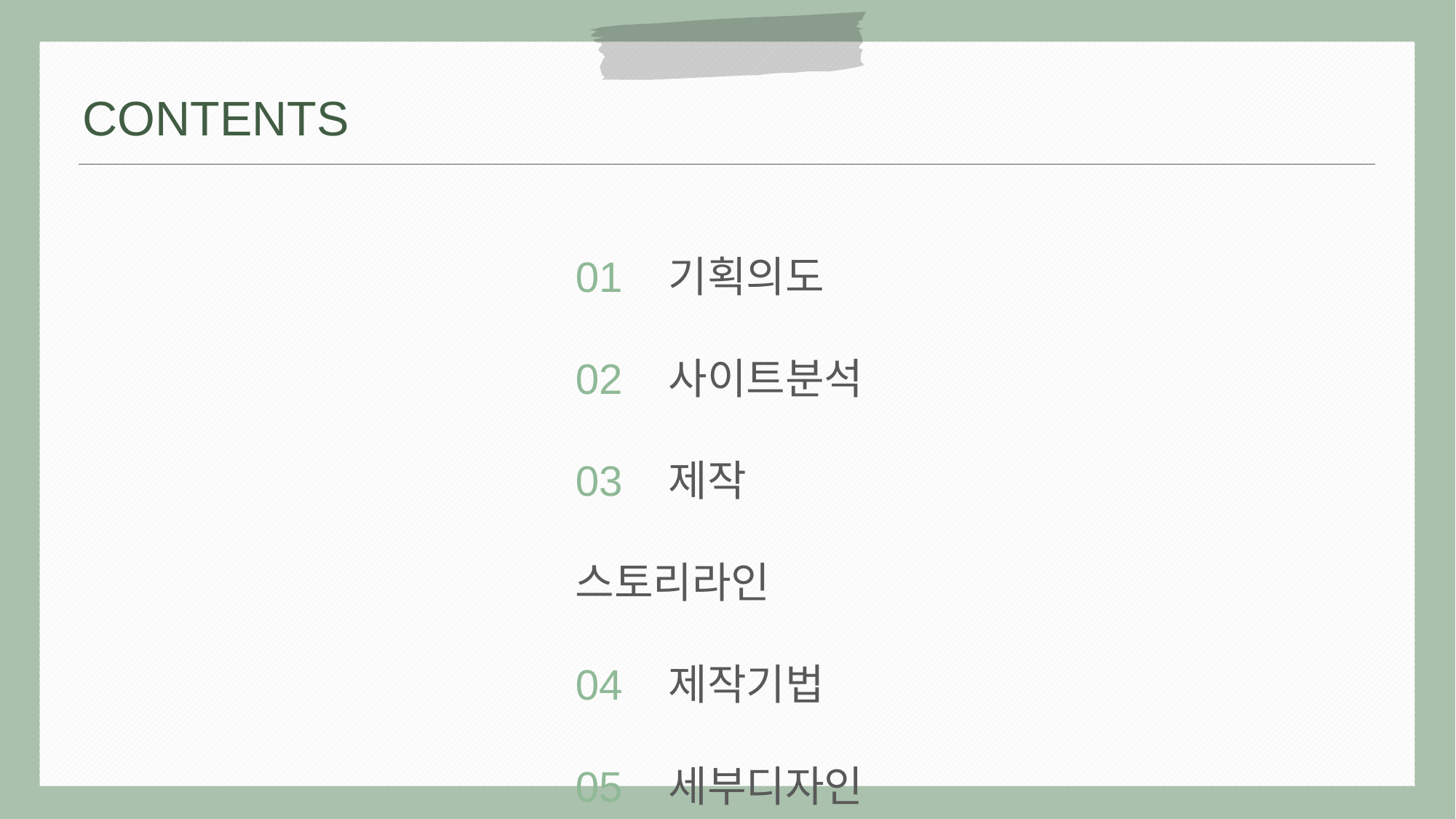

CONTENTS
01   기획의도
02   사이트분석
03   제작 스토리라인
04   제작기법
05   세부디자인